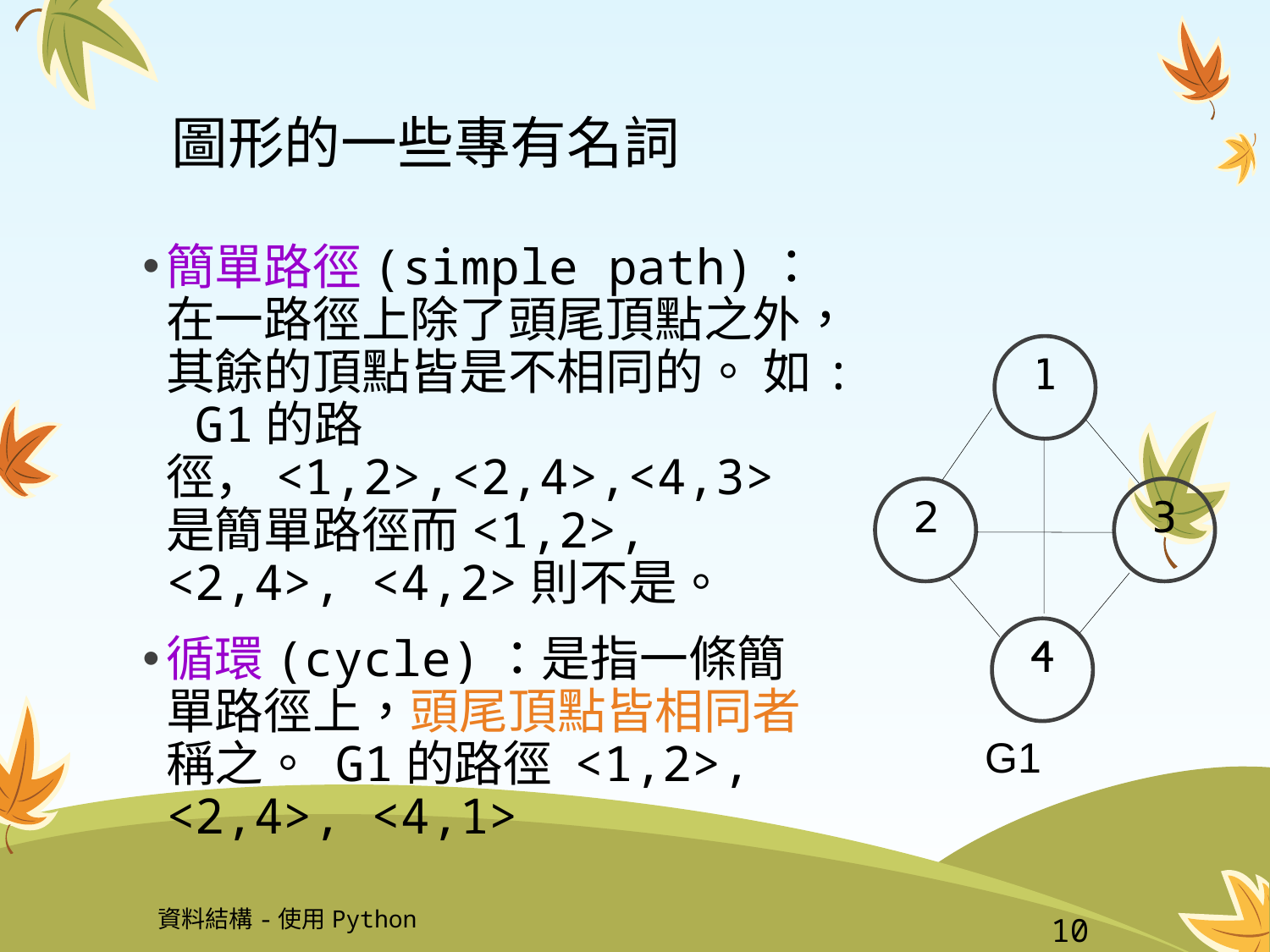

# 圖形的一些專有名詞
簡單路徑(simple path)：在一路徑上除了頭尾頂點之外，其餘的頂點皆是不相同的。 如: G1的路徑，<1,2>,<2,4>,<4,3>是簡單路徑而<1,2>, <2,4>, <4,2>則不是。
循環(cycle)：是指一條簡單路徑上，頭尾頂點皆相同者稱之。 G1的路徑 <1,2>, <2,4>, <4,1>
1

2
3

4
G1
資料結構-使用Python
10